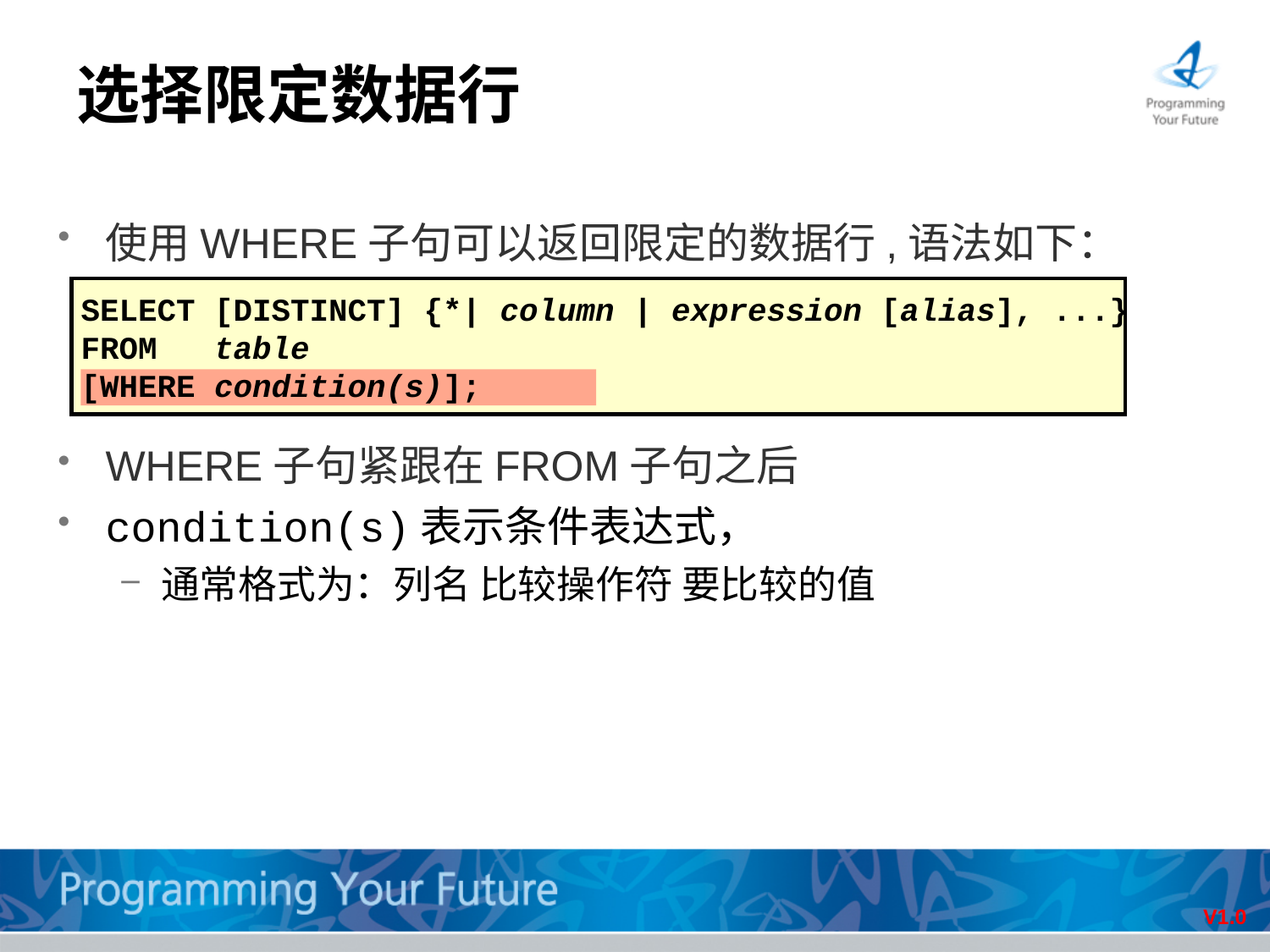

# 选择限定数据行
使用WHERE子句可以返回限定的数据行,语法如下：

WHERE子句紧跟在FROM子句之后
condition(s)表示条件表达式，
通常格式为：列名 比较操作符 要比较的值
SELECT [DISTINCT] {*| column | expression [alias], ...}
FROM   table
[WHERE condition(s)];